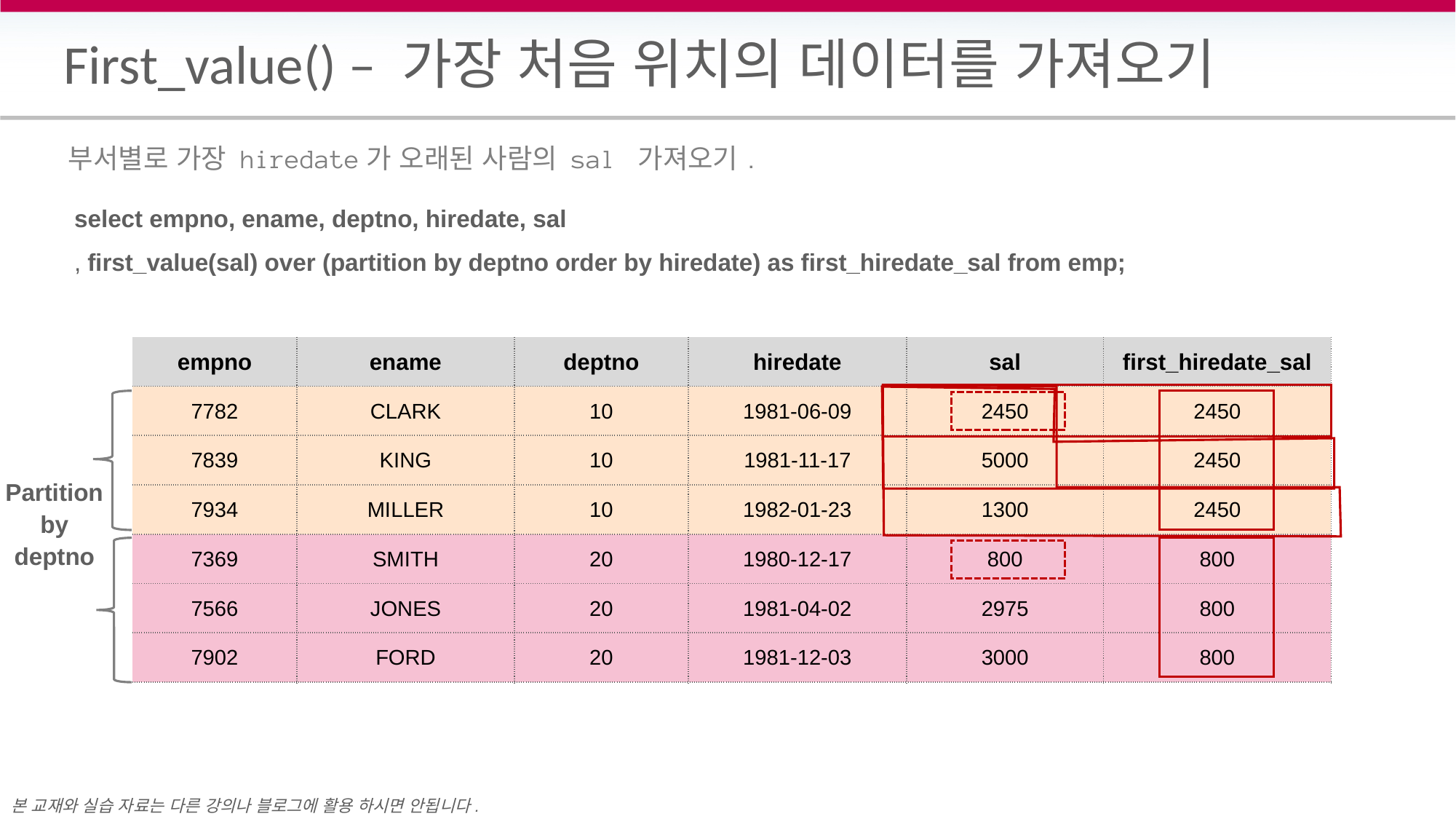

# First_value() – 가장 처음 위치의 데이터를 가져오기
부서별로 가장 hiredate가 오래된 사람의 sal 가져오기.
select empno, ename, deptno, hiredate, sal
, first_value(sal) over (partition by deptno order by hiredate) as first_hiredate_sal from emp;
| empno | ename | deptno | hiredate | sal | first\_hiredate\_sal |
| --- | --- | --- | --- | --- | --- |
| 7782 | CLARK | 10 | 1981-06-09 | 2450 | 2450 |
| 7839 | KING | 10 | 1981-11-17 | 5000 | 2450 |
| 7934 | MILLER | 10 | 1982-01-23 | 1300 | 2450 |
| 7369 | SMITH | 20 | 1980-12-17 | 800 | 800 |
| 7566 | JONES | 20 | 1981-04-02 | 2975 | 800 |
| 7902 | FORD | 20 | 1981-12-03 | 3000 | 800 |

Partition
 by
deptno